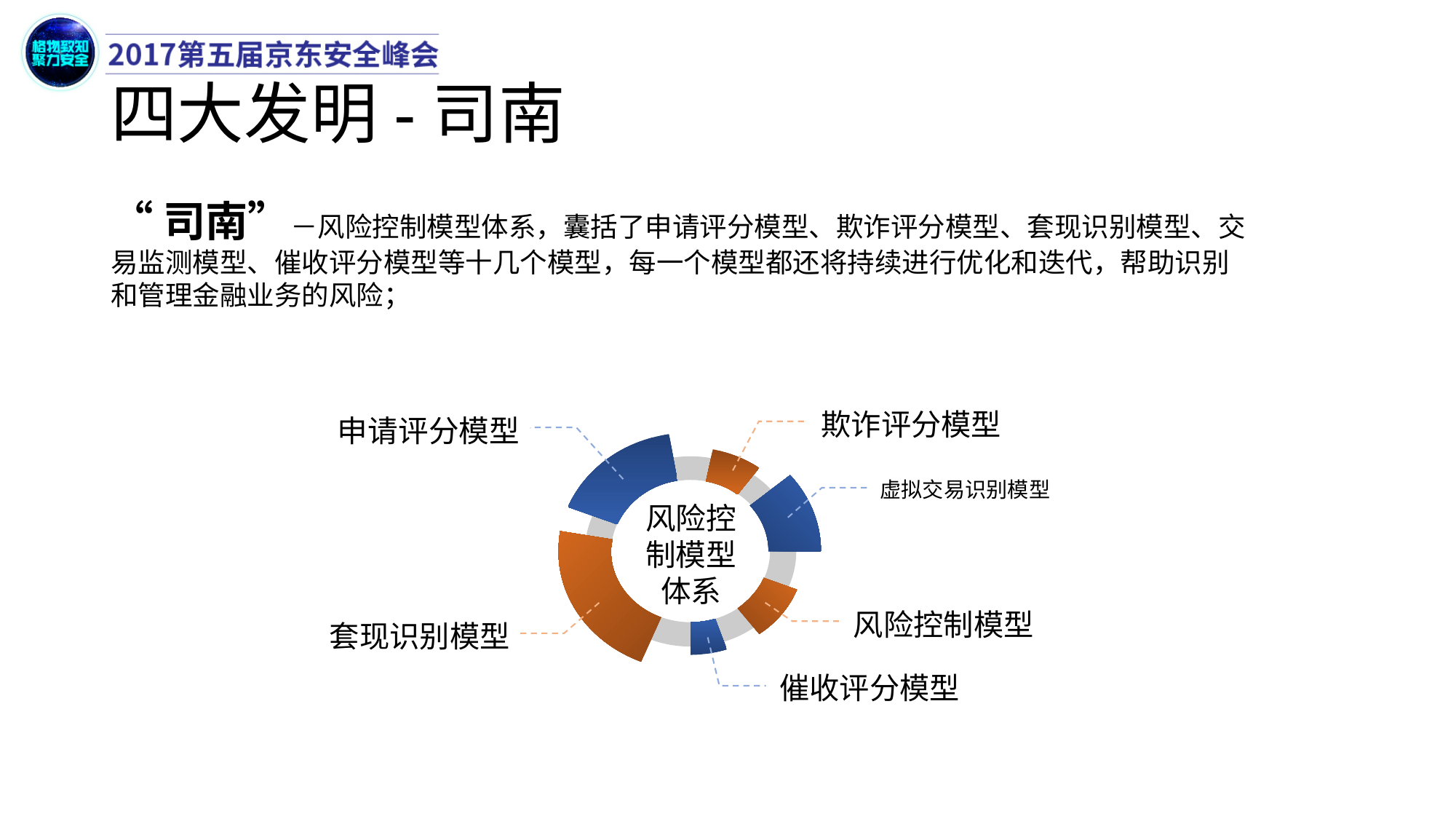

# 四大发明-司南
“司南”－风险控制模型体系，囊括了申请评分模型、欺诈评分模型、套现识别模型、交易监测模型、催收评分模型等十几个模型，每一个模型都还将持续进行优化和迭代，帮助识别和管理金融业务的风险；
欺诈评分模型
申请评分模型

虚拟交易识别模型

风险控制模型

套现识别模型

催收评分模型
风险控制模型体系